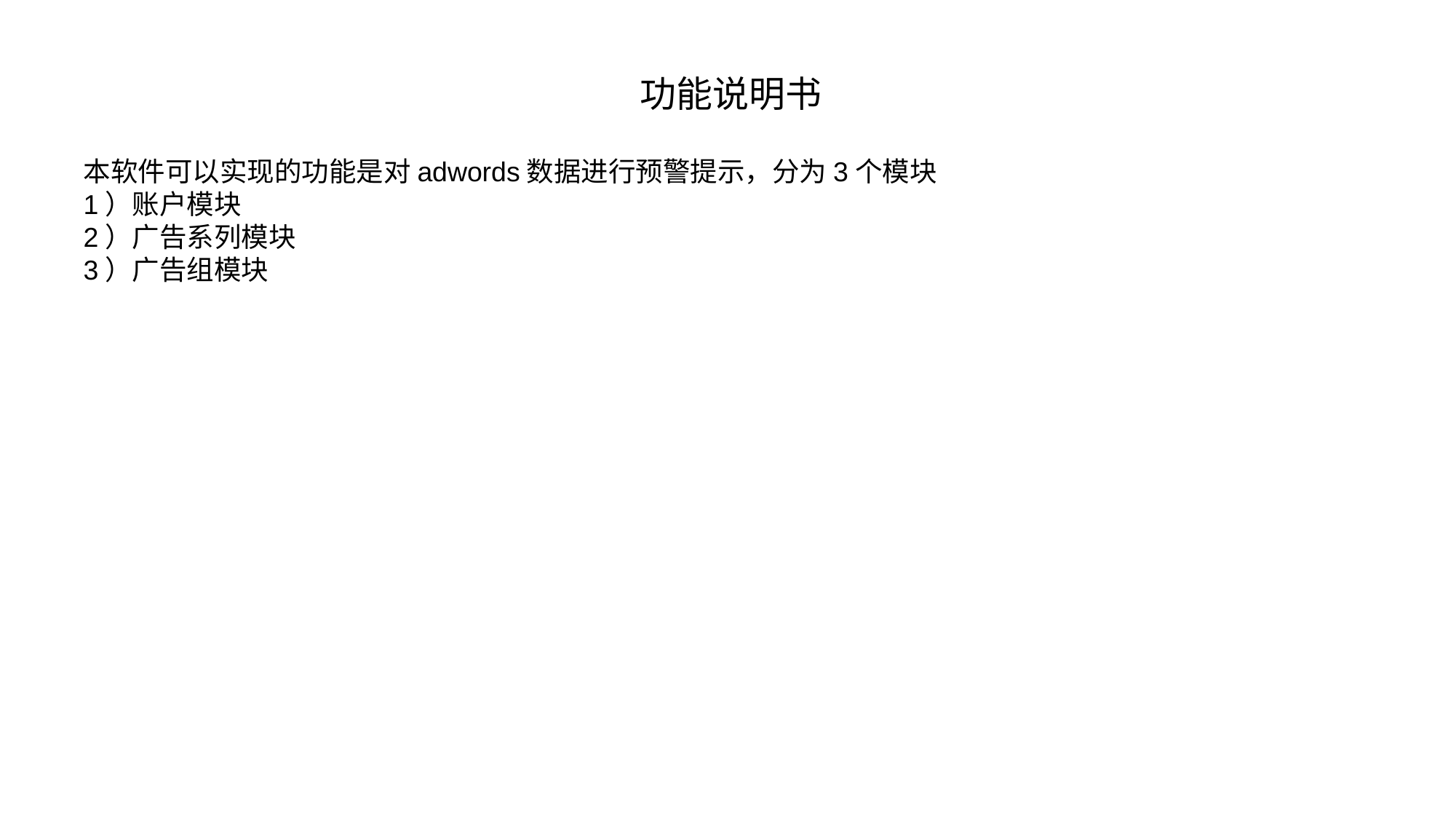

功能说明书
本软件可以实现的功能是对adwords数据进行预警提示，分为3个模块
1）账户模块
2）广告系列模块
3）广告组模块